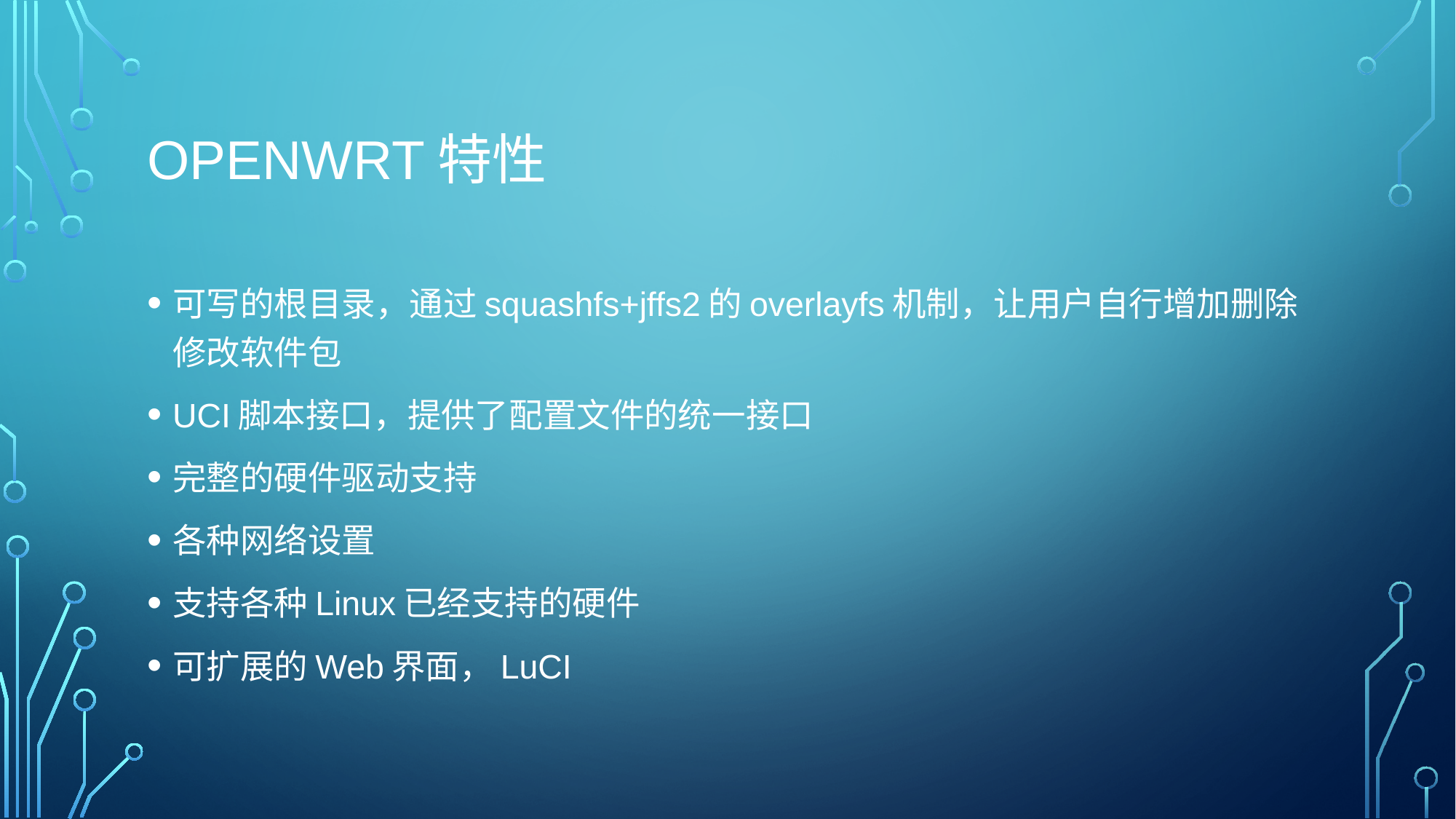

# OpenWRT特性
可写的根目录，通过squashfs+jffs2的overlayfs机制，让用户自行增加删除修改软件包
UCI脚本接口，提供了配置文件的统一接口
完整的硬件驱动支持
各种网络设置
支持各种Linux已经支持的硬件
可扩展的Web界面，LuCI